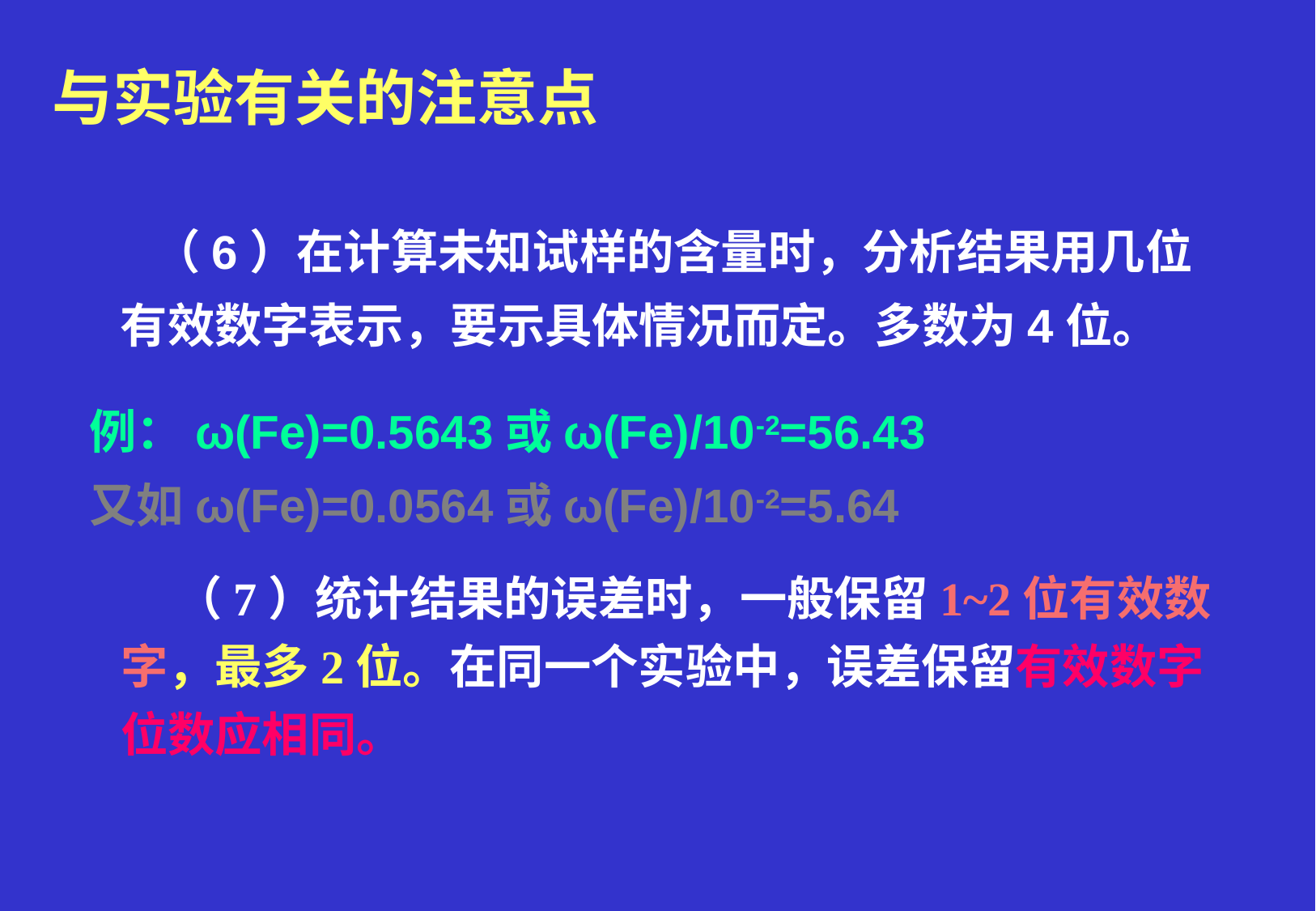

与实验有关的注意点
  （6）在计算未知试样的含量时，分析结果用几位有效数字表示，要示具体情况而定。多数为4位。
例：ω(Fe)=0.5643或ω(Fe)/10-2=56.43
又如ω(Fe)=0.0564或ω(Fe)/10-2=5.64
    （7）统计结果的误差时，一般保留1~2位有效数字，最多2位。在同一个实验中，误差保留有效数字位数应相同。